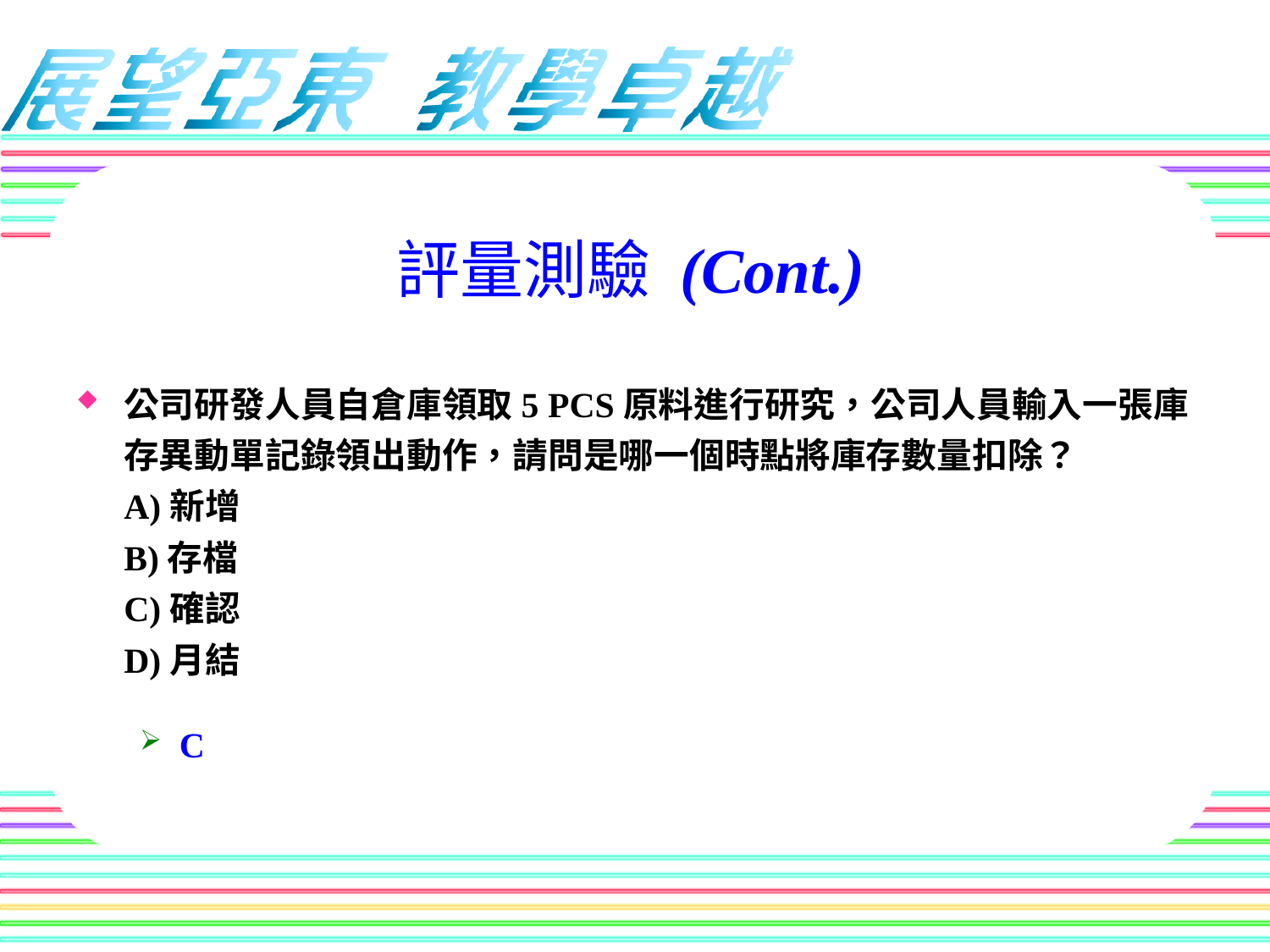

評量測驗 (Cont.)
公司研發人員自倉庫領取5 PCS原料進行研究，公司人員輸入一張庫存異動單記錄領出動作，請問是哪一個時點將庫存數量扣除？
A)新增
B)存檔
C)確認
D)月結
C